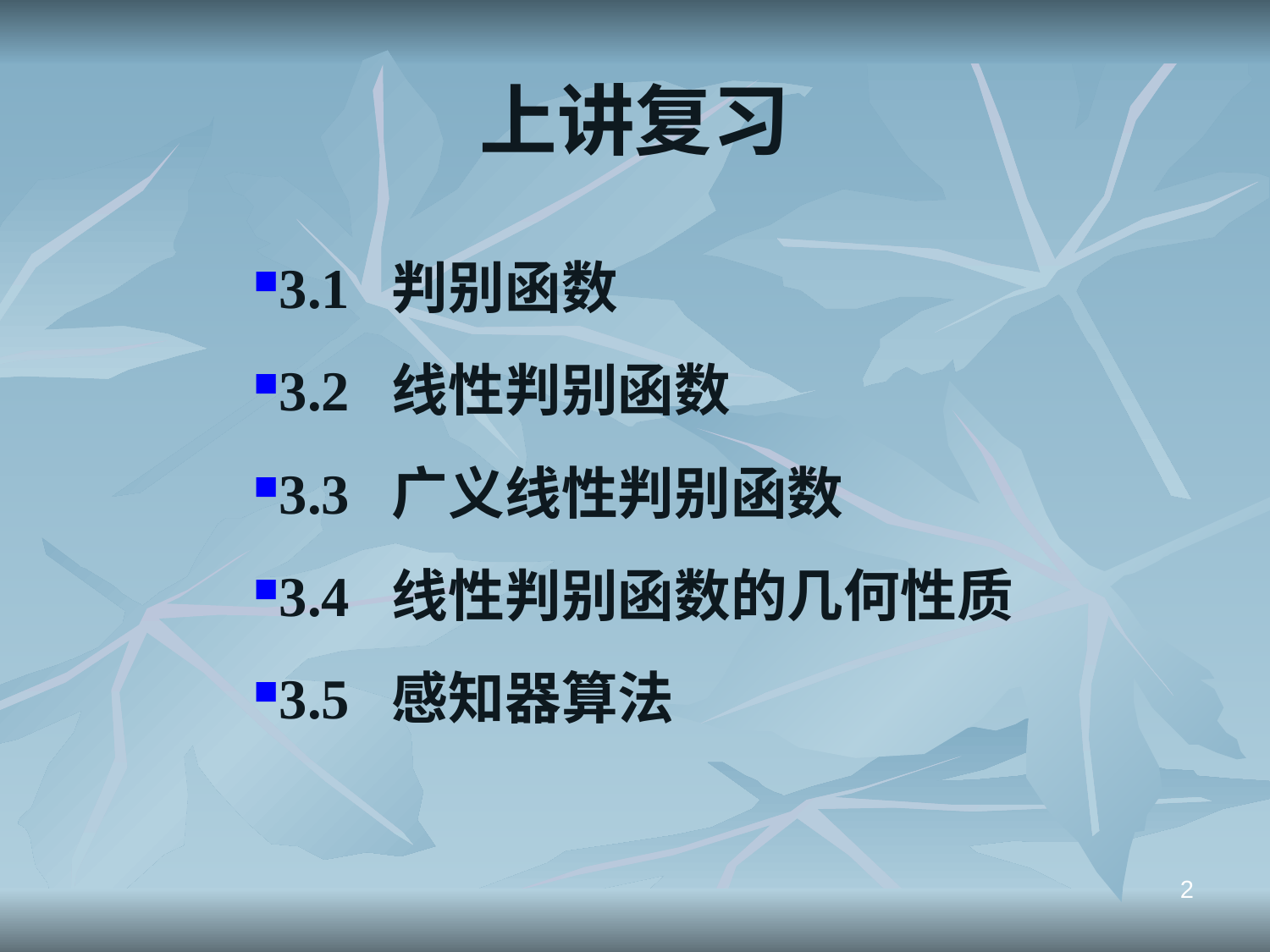

# 上讲复习
3.1  判别函数
3.2  线性判别函数
3.3  广义线性判别函数
3.4  线性判别函数的几何性质
3.5  感知器算法
2